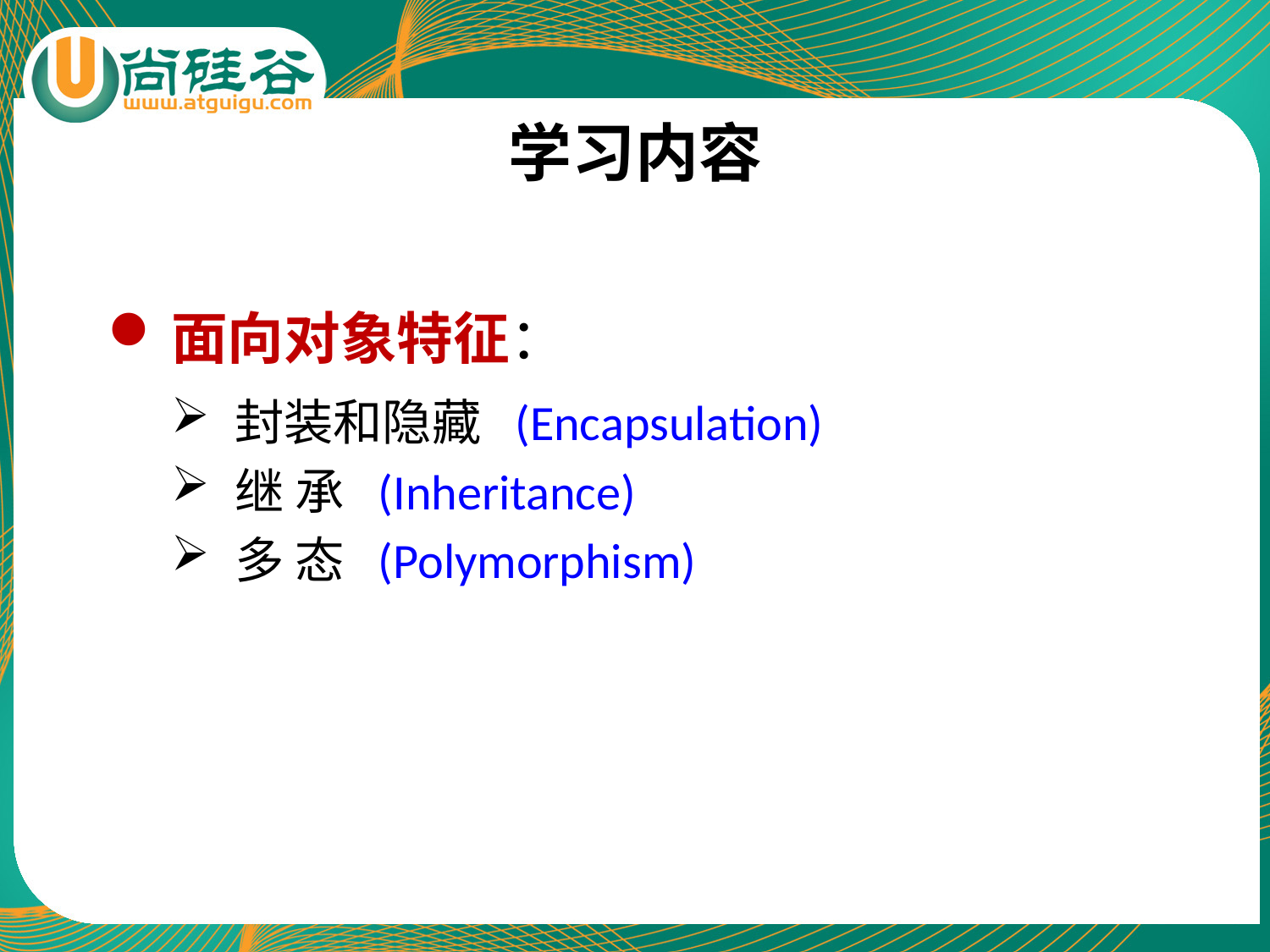

# 学习内容
面向对象特征：
封装和隐藏  (Encapsulation)
继 承  (Inheritance)
多 态  (Polymorphism)